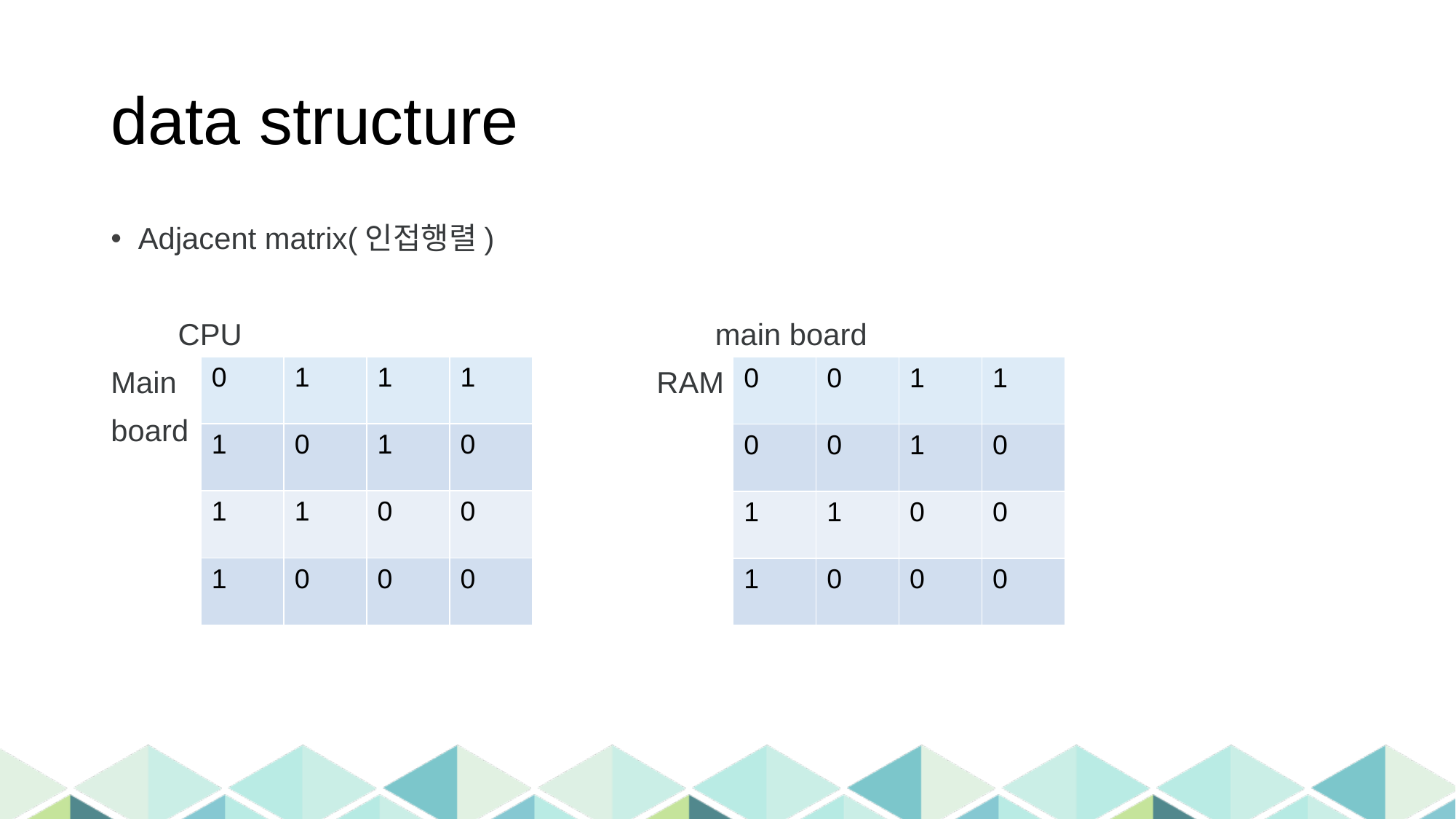

# data structure
Adjacent matrix(인접행렬)

        CPU				       main board
Main					RAM
board

| 0 | 1 | 1 | 1 |
| --- | --- | --- | --- |
| 1 | 0 | 1 | 0 |
| 1 | 1 | 0 | 0 |
| 1 | 0 | 0 | 0 |
| 0 | 0 | 1 | 1 |
| --- | --- | --- | --- |
| 0 | 0 | 1 | 0 |
| 1 | 1 | 0 | 0 |
| 1 | 0 | 0 | 0 |